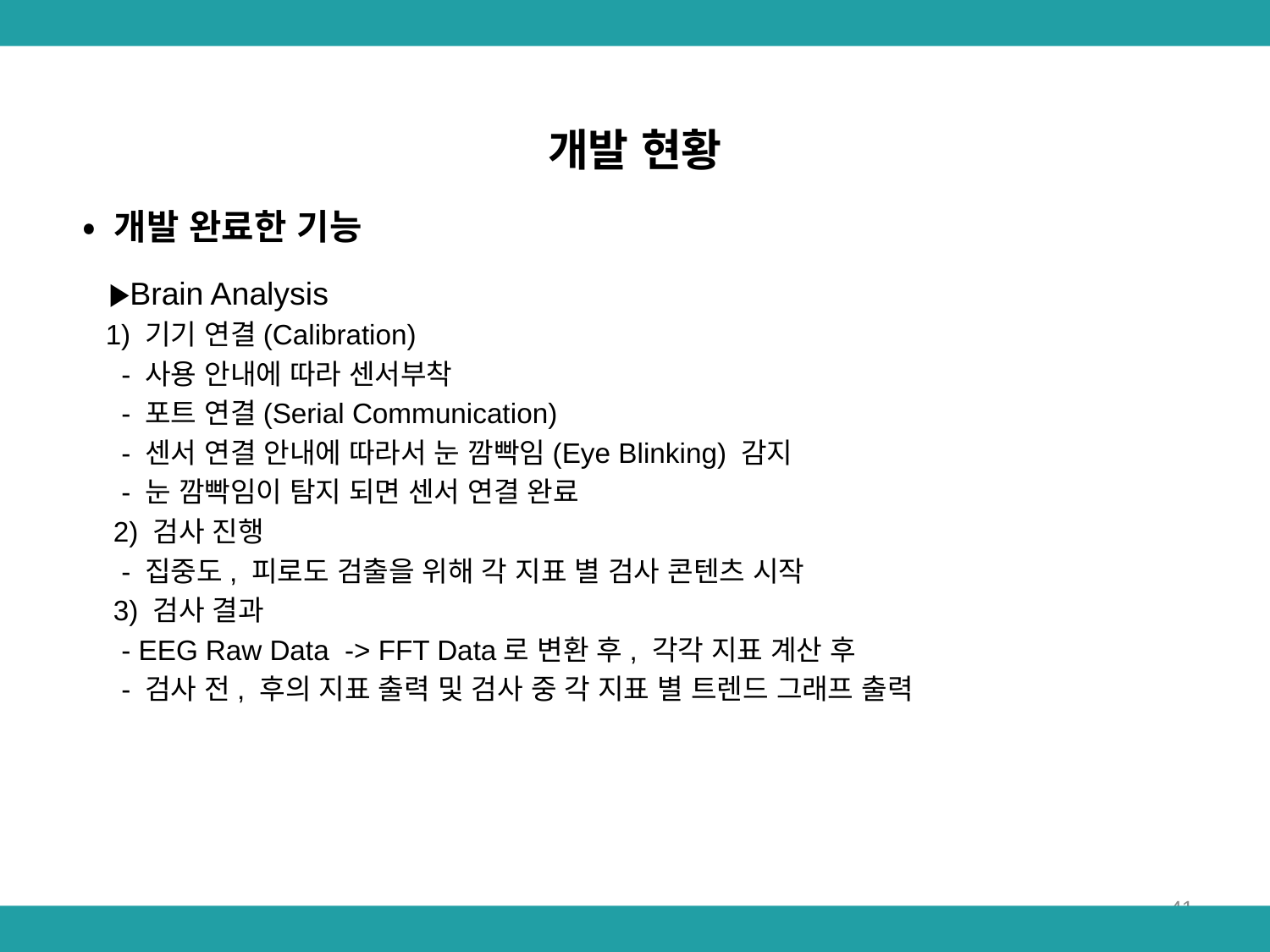

개발 현황
• 개발 완료한 기능

   ▶Brain Analysis
   1) 기기 연결(Calibration)
     - 사용 안내에 따라 센서부착
     - 포트 연결(Serial Communication)
     - 센서 연결 안내에 따라서 눈 깜빡임(Eye Blinking) 감지
     - 눈 깜빡임이 탐지 되면 센서 연결 완료
    2) 검사 진행
     - 집중도, 피로도 검출을 위해 각 지표 별 검사 콘텐츠 시작
    3) 검사 결과
     - EEG Raw Data  -> FFT Data로 변환 후, 각각 지표 계산 후
     - 검사 전, 후의 지표 출력 및 검사 중 각 지표 별 트렌드 그래프 출력
41